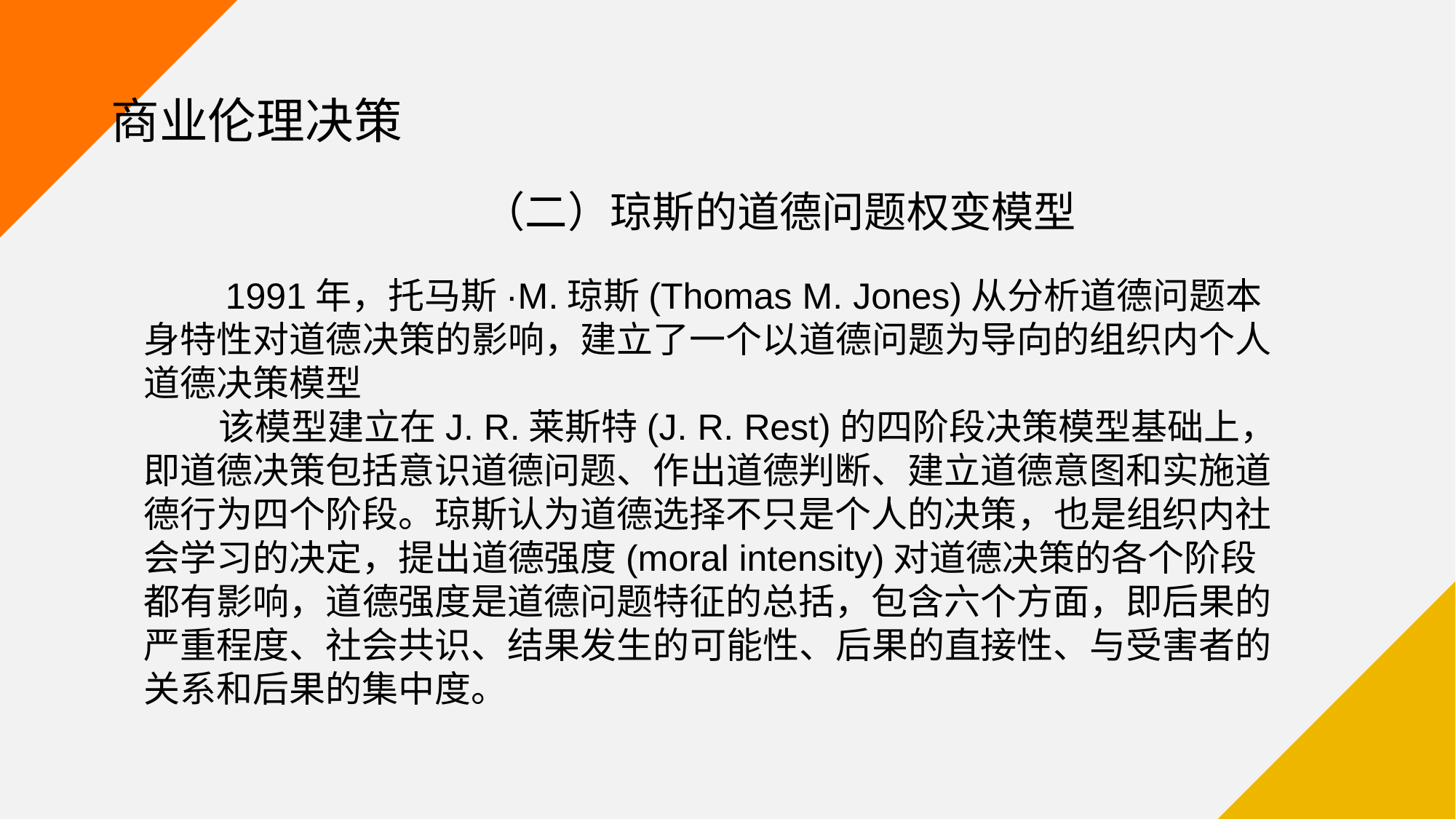

# 商业伦理决策
（二）琼斯的道德问题权变模型
        1991年，托马斯·M.琼斯(Thomas M. Jones)从分析道德问题本身特性对道德决策的影响，建立了一个以道德问题为导向的组织内个人道德决策模型
        该模型建立在J. R.莱斯特(J. R. Rest)的四阶段决策模型基础上，即道德决策包括意识道德问题、作出道德判断、建立道德意图和实施道德行为四个阶段。琼斯认为道德选择不只是个人的决策，也是组织内社会学习的决定，提出道德强度(moral intensity)对道德决策的各个阶段都有影响，道德强度是道德问题特征的总括，包含六个方面，即后果的严重程度、社会共识、结果发生的可能性、后果的直接性、与受害者的关系和后果的集中度。